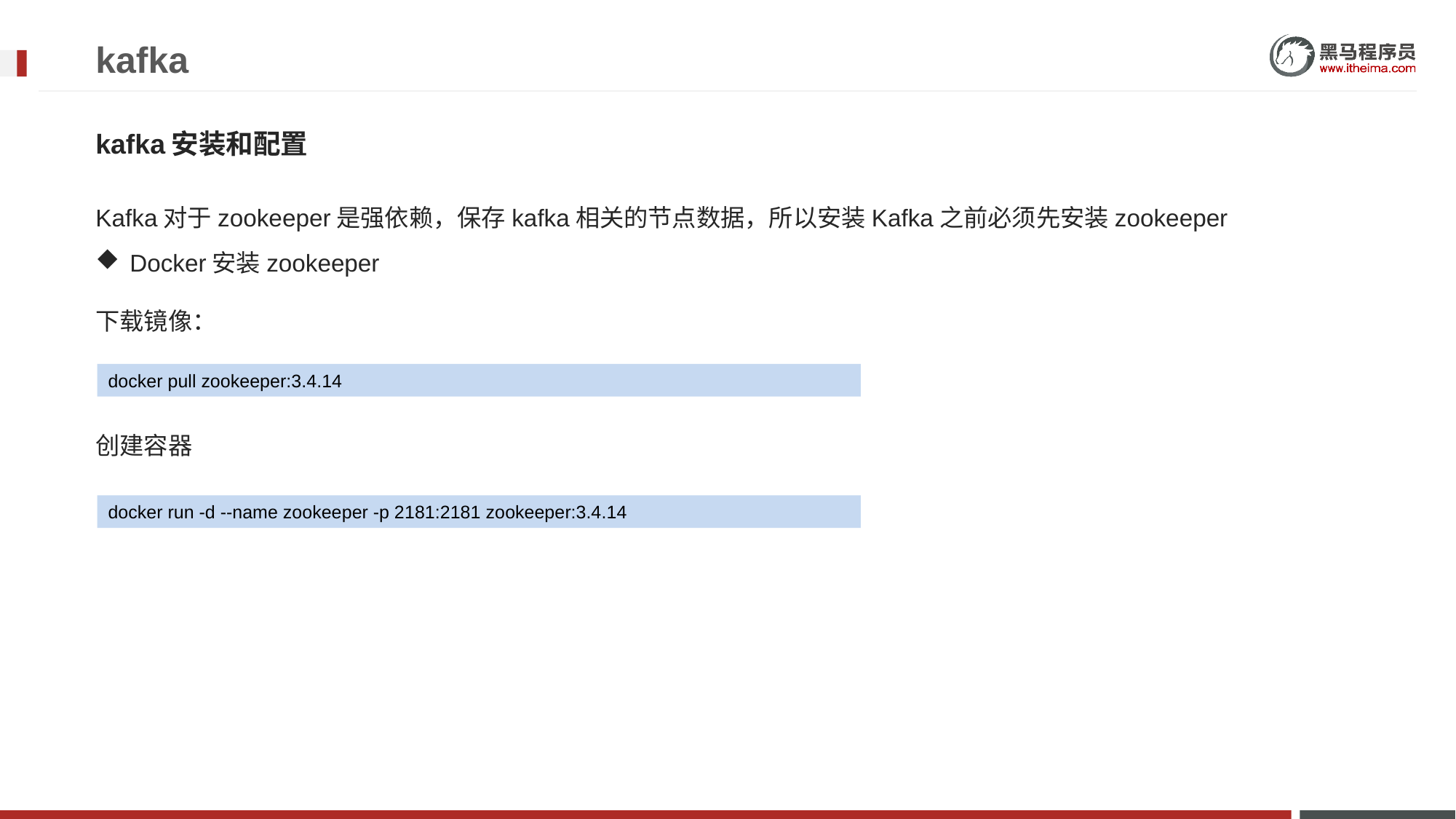

# kafka
kafka安装和配置
Kafka对于zookeeper是强依赖，保存kafka相关的节点数据，所以安装Kafka之前必须先安装zookeeper
Docker安装zookeeper
下载镜像：
docker pull zookeeper:3.4.14
创建容器
docker run -d --name zookeeper -p 2181:2181 zookeeper:3.4.14